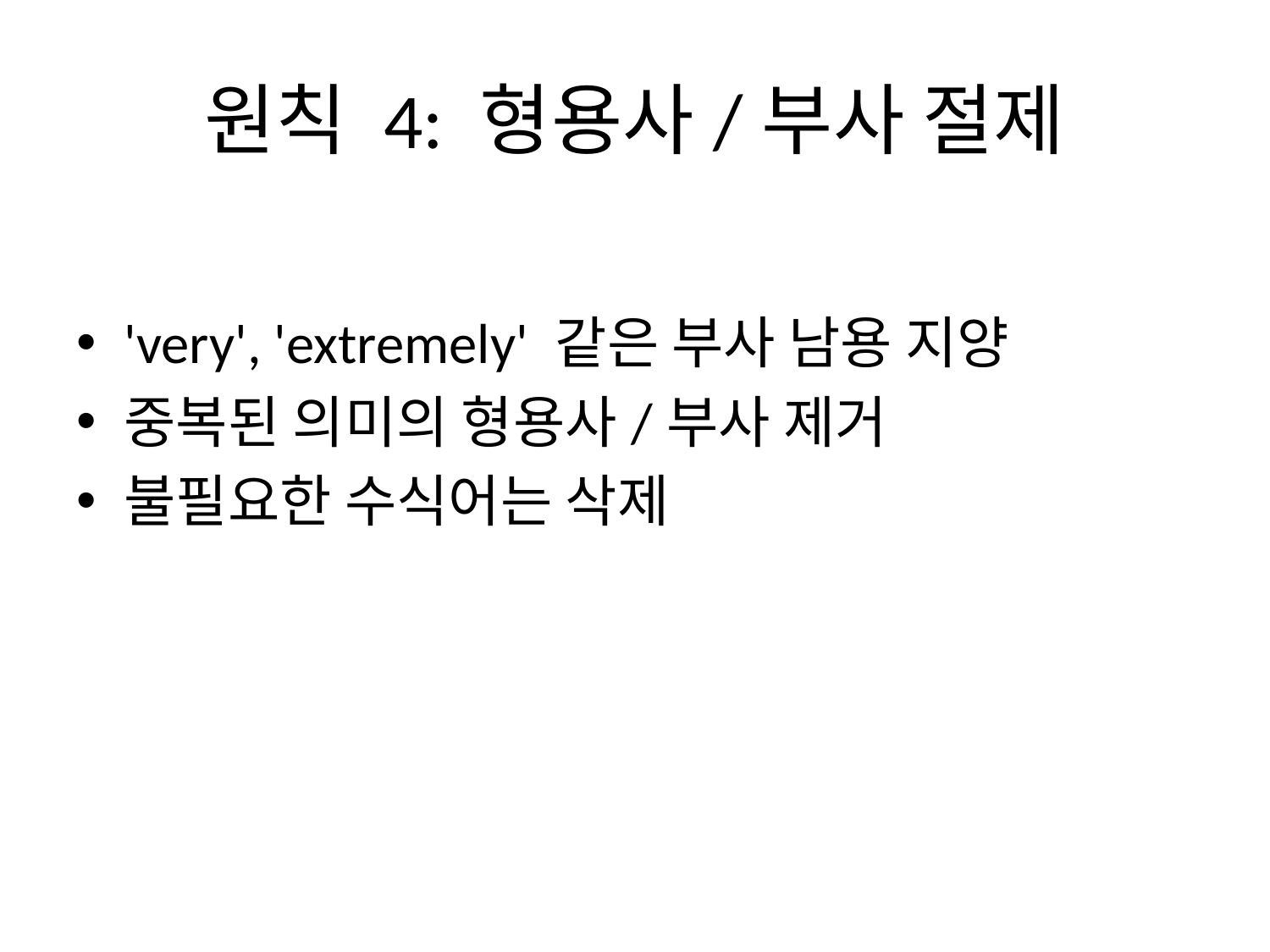

# 원칙 4: 형용사/부사 절제

'very', 'extremely' 같은 부사 남용 지양
중복된 의미의 형용사/부사 제거
불필요한 수식어는 삭제